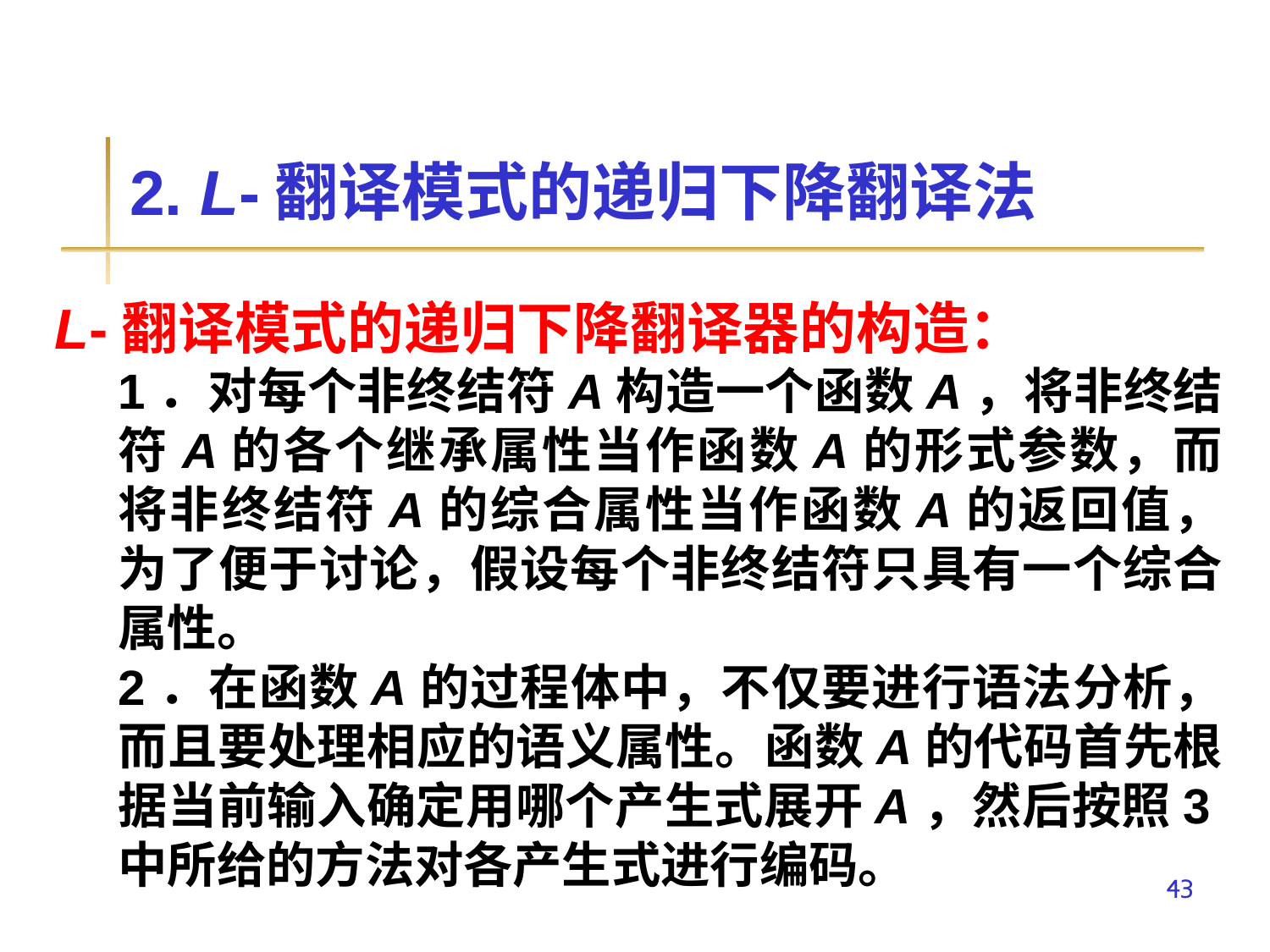

2. L-翻译模式的递归下降翻译法
L-翻译模式的递归下降翻译器的构造：
1．对每个非终结符A构造一个函数A，将非终结符A的各个继承属性当作函数A的形式参数，而将非终结符A的综合属性当作函数A的返回值，为了便于讨论，假设每个非终结符只具有一个综合属性。
2．在函数A的过程体中，不仅要进行语法分析，而且要处理相应的语义属性。函数A的代码首先根据当前输入确定用哪个产生式展开A，然后按照3中所给的方法对各产生式进行编码。
43